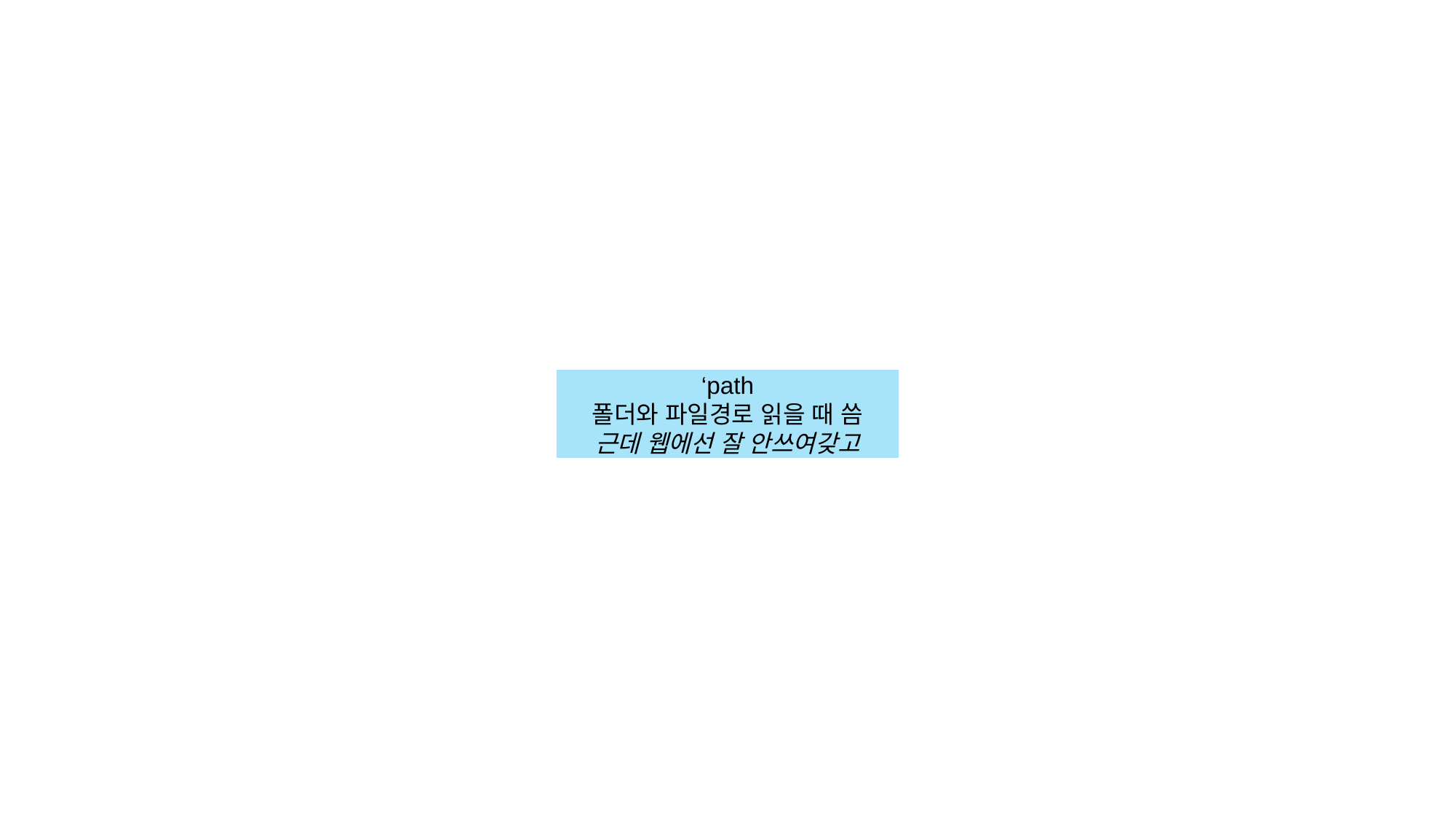

‘path
폴더와 파일경로 읽을 때 씀
근데 웹에선 잘 안쓰여갖고